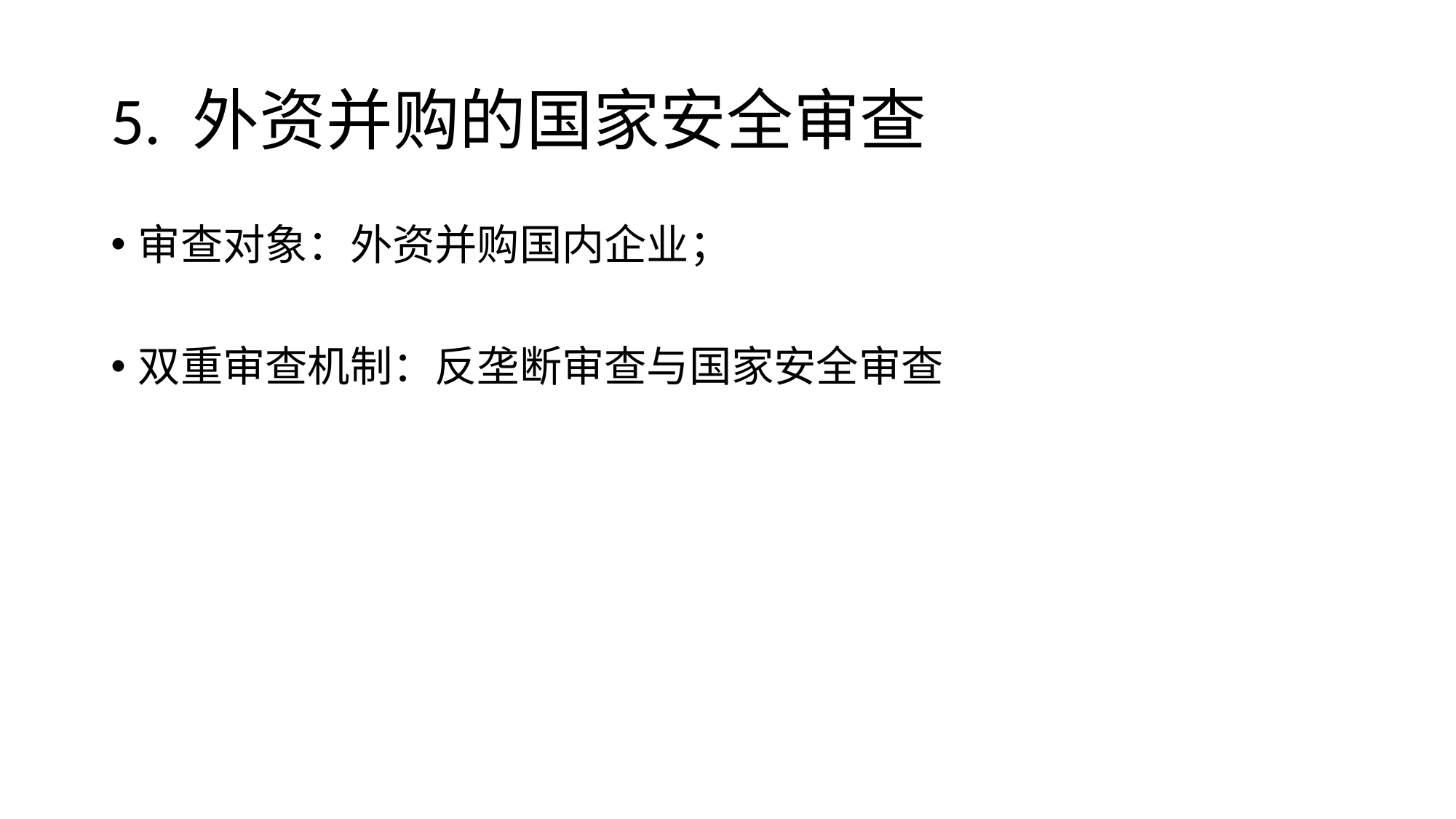

# 5. 外资并购的国家安全审查
审查对象：外资并购国内企业；

双重审查机制：反垄断审查与国家安全审查